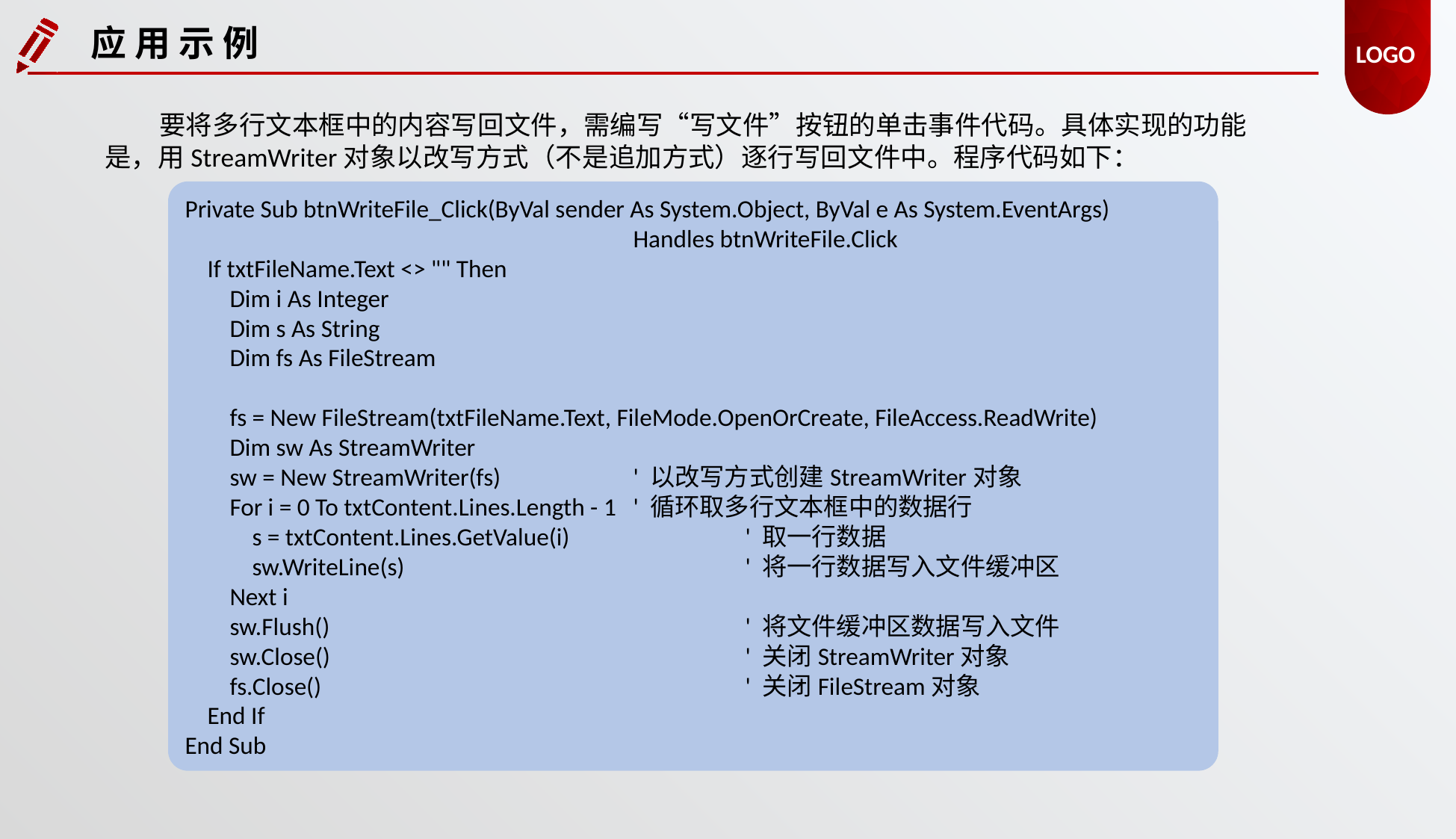

应 用 示 例
要将多行文本框中的内容写回文件，需编写“写文件”按钮的单击事件代码。具体实现的功能是，用StreamWriter对象以改写方式（不是追加方式）逐行写回文件中。程序代码如下：
Private Sub btnWriteFile_Click(ByVal sender As System.Object, ByVal e As System.EventArgs)
				Handles btnWriteFile.Click
    If txtFileName.Text <> "" Then
        Dim i As Integer
        Dim s As String
        Dim fs As FileStream

        fs = New FileStream(txtFileName.Text, FileMode.OpenOrCreate, FileAccess.ReadWrite)
        Dim sw As StreamWriter
        sw = New StreamWriter(fs) 		' 以改写方式创建StreamWriter对象
        For i = 0 To txtContent.Lines.Length - 1 	' 循环取多行文本框中的数据行
            s = txtContent.Lines.GetValue(i) 		' 取一行数据
            sw.WriteLine(s) 			' 将一行数据写入文件缓冲区
        Next i
        sw.Flush() 				' 将文件缓冲区数据写入文件
        sw.Close() 				' 关闭StreamWriter对象
        fs.Close() 				' 关闭FileStream对象
    End If
End Sub